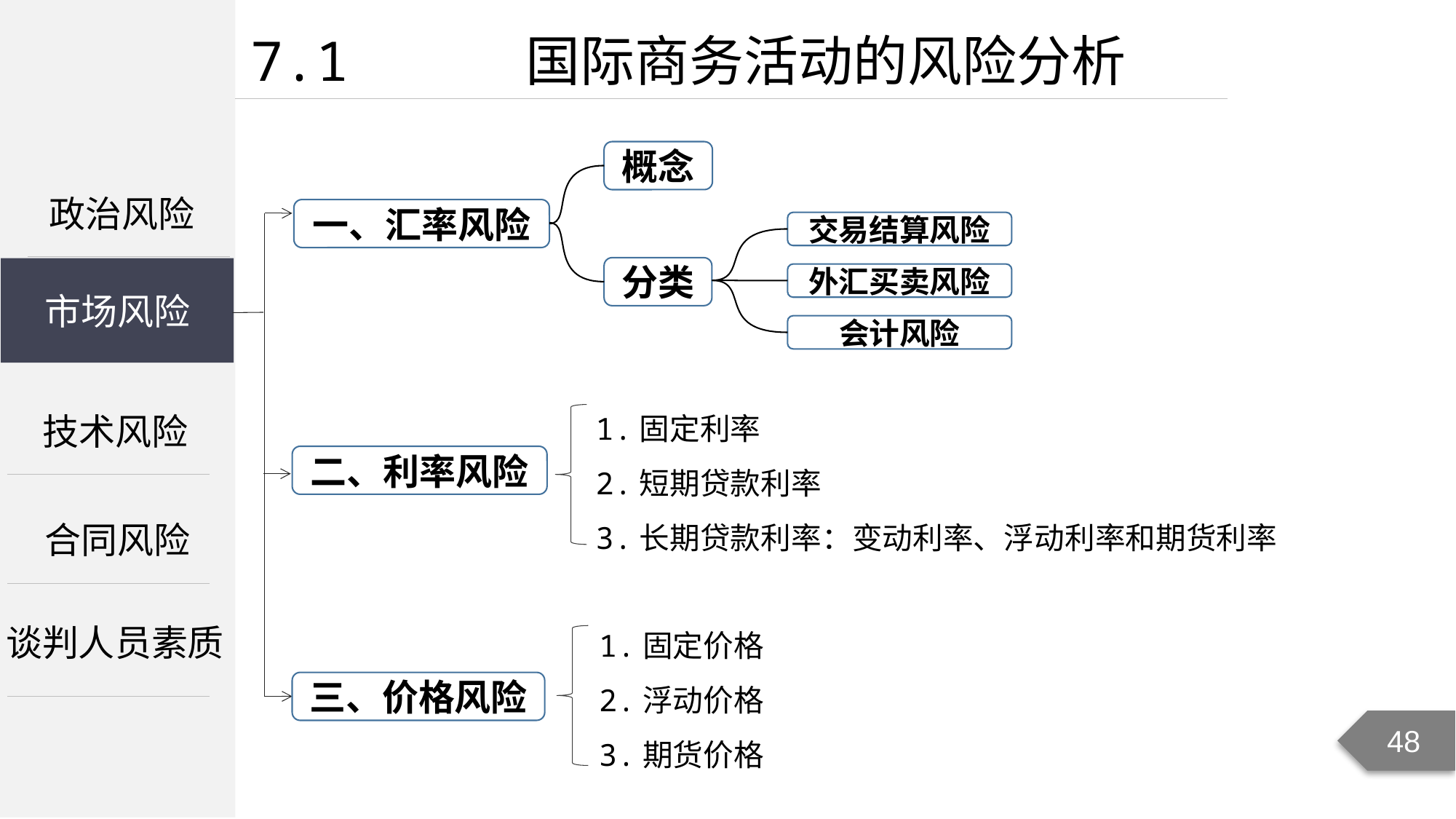

7.1     国际商务活动的风险分析
概念
分类
政治风险
一、汇率风险
交易结算风险
外汇买卖风险
会计风险

市场风险
市场风险
技术风险
1.固定利率
2.短期贷款利率
3.长期贷款利率：变动利率、浮动利率和期货利率

二、利率风险
合同风险
1.固定价格
2.浮动价格
3.期货价格
谈判人员素质

三、价格风险
48